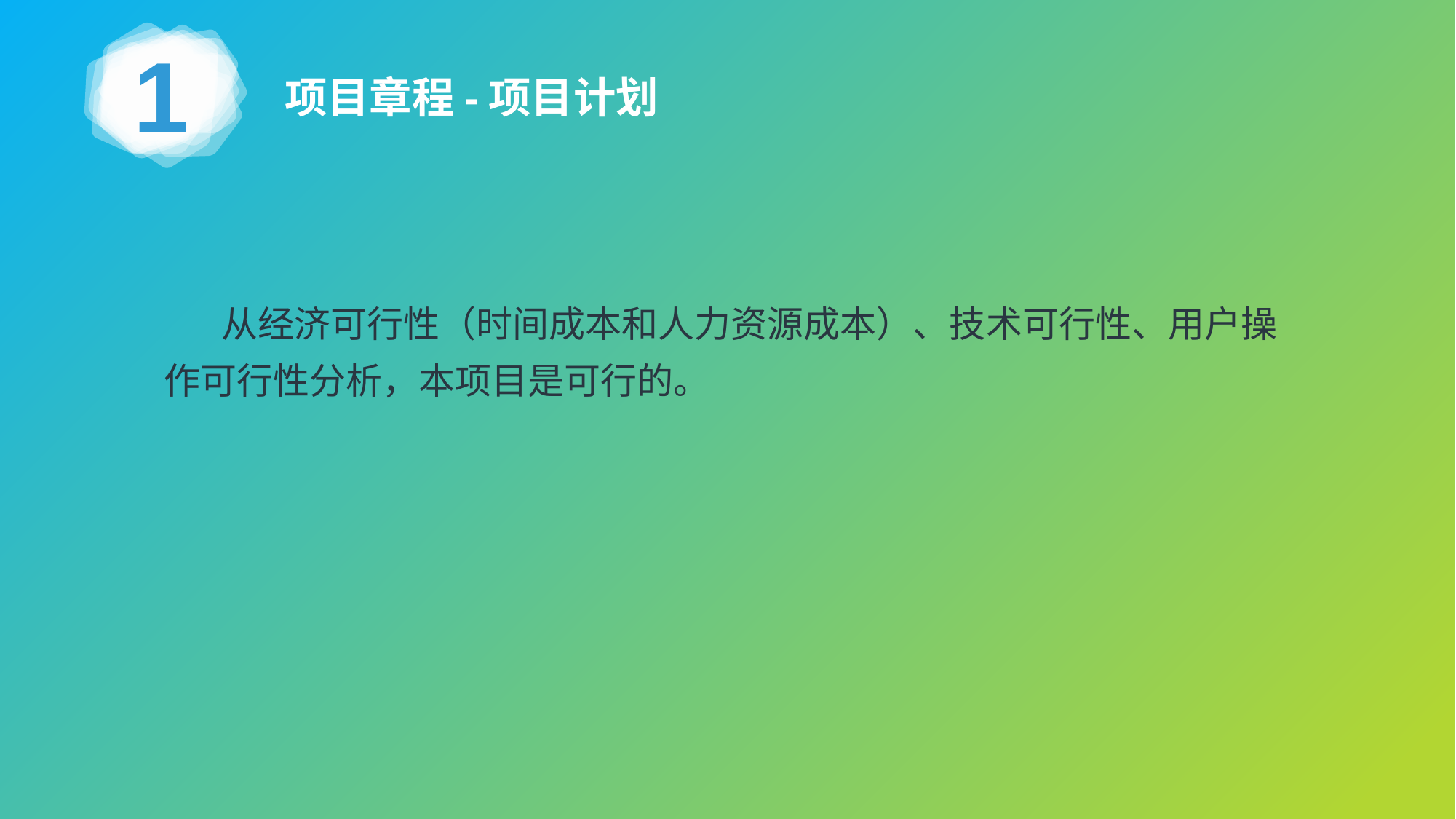

1

项目章程-项目计划
      从经济可行性（时间成本和人力资源成本）、技术可行性、用户操作可行性分析，本项目是可行的。